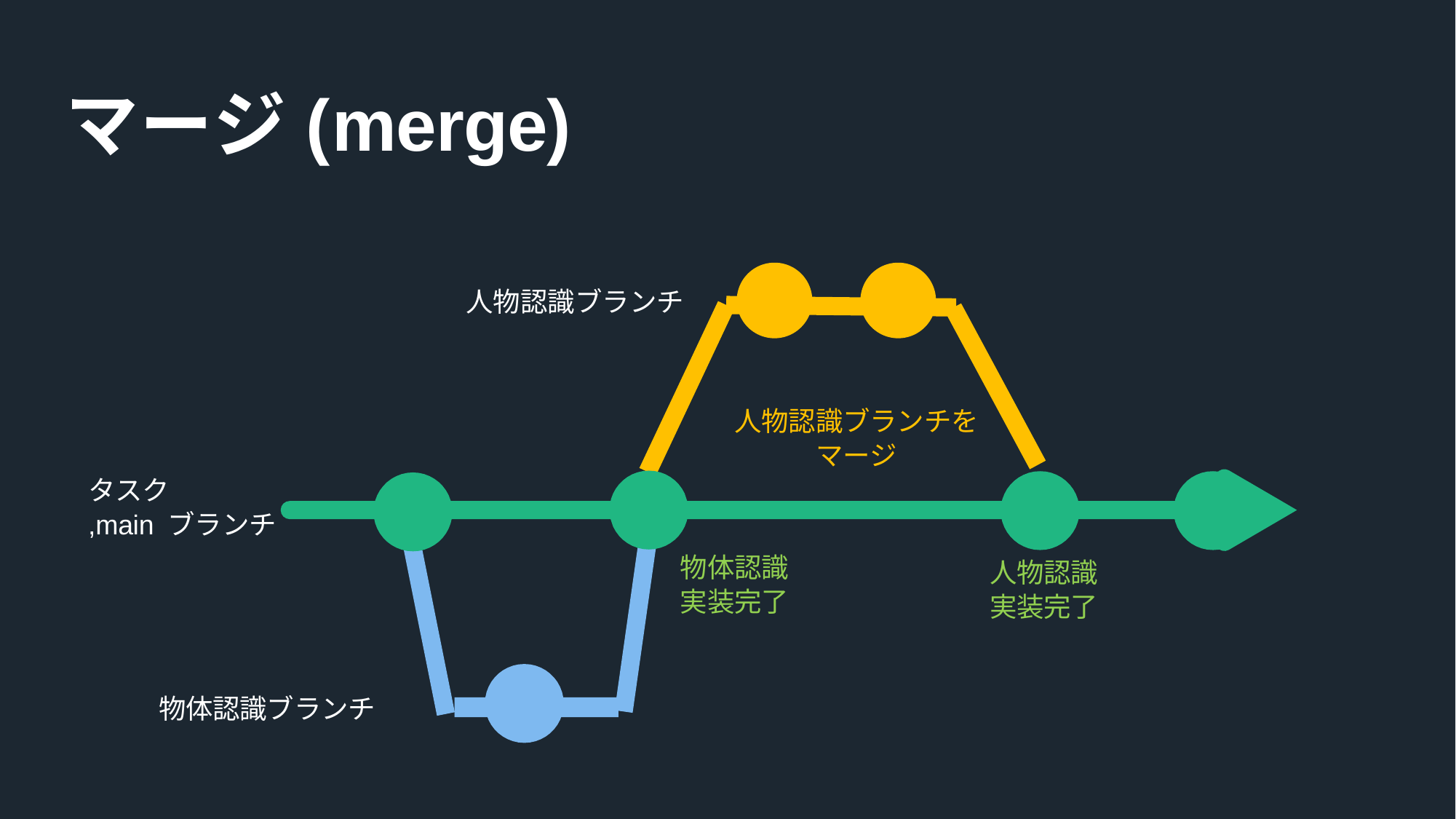

# マージ(merge)

人物認識ブランチ

人物認識ブランチを
マージ
タスク
,main ブランチ

物体認識
実装完了
人物認識
実装完了

物体認識ブランチ